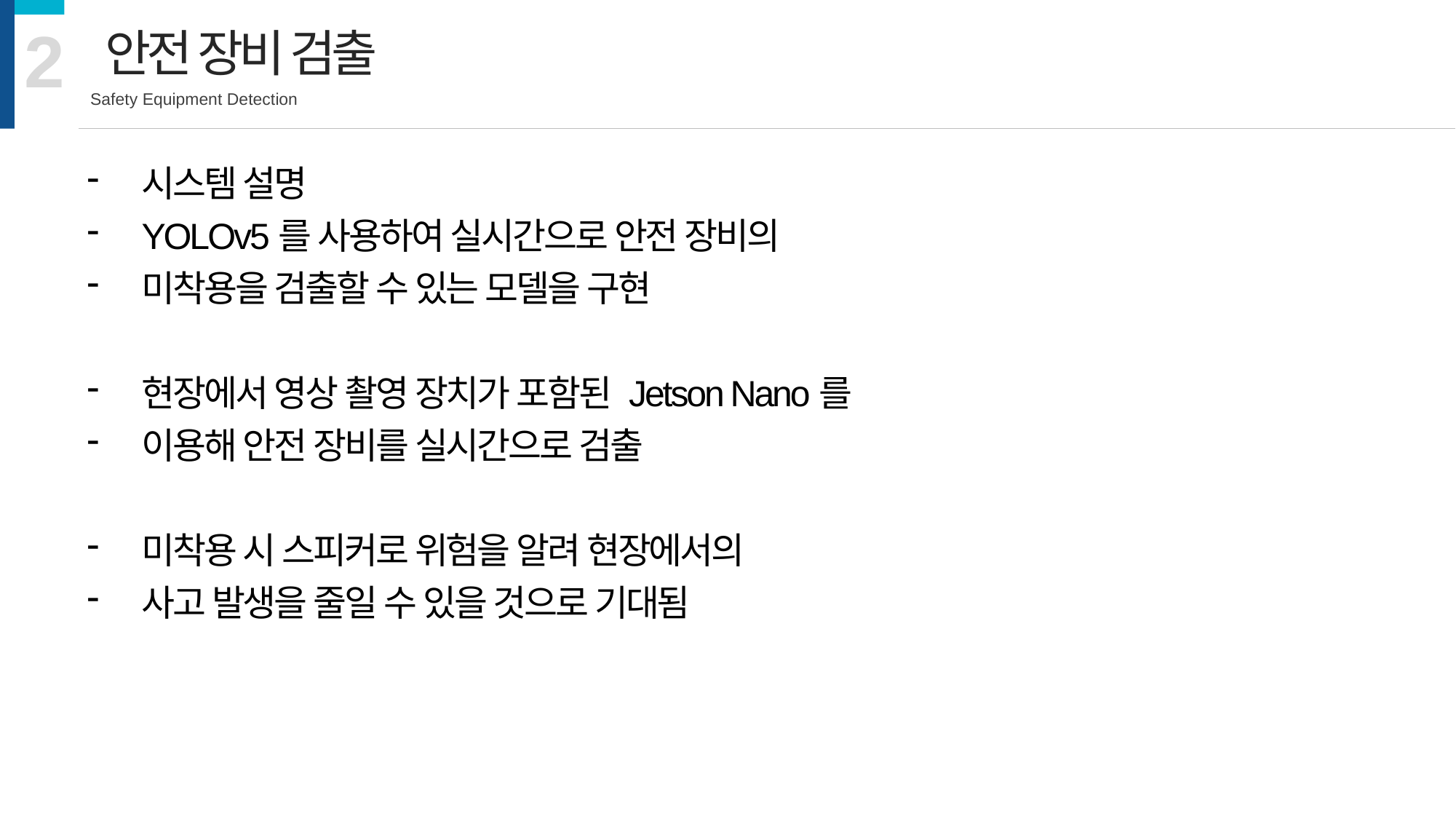

2
안전 장비 검출
Safety Equipment Detection
시스템 설명
YOLOv5를 사용하여 실시간으로 안전 장비의
미착용을 검출할 수 있는 모델을 구현

현장에서 영상 촬영 장치가 포함된 Jetson Nano를
이용해 안전 장비를 실시간으로 검출

미착용 시 스피커로 위험을 알려 현장에서의
사고 발생을 줄일 수 있을 것으로 기대됨